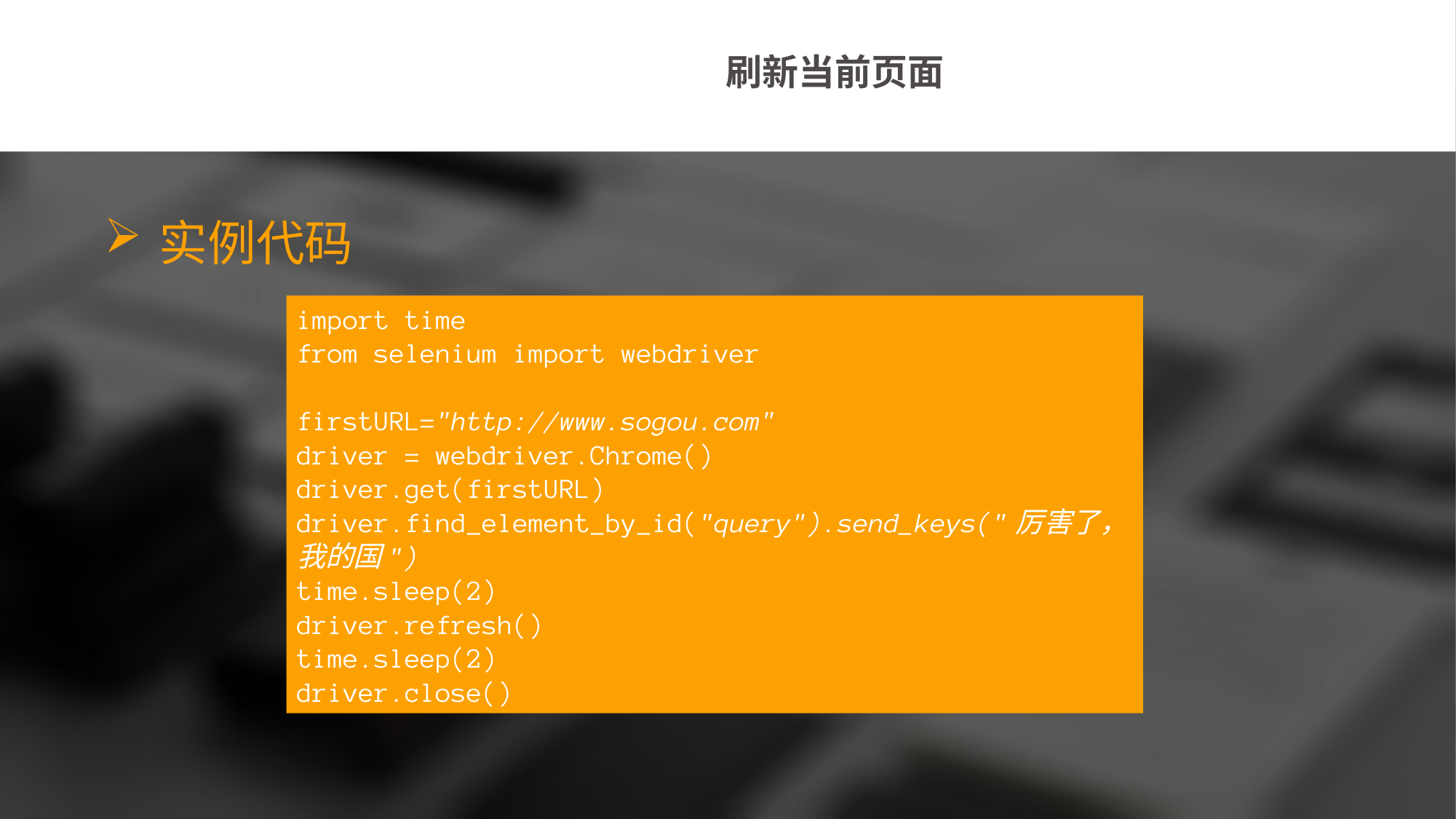

刷新当前页面
实例代码
import time
from selenium import webdriver

firstURL="http://www.sogou.com"
driver = webdriver.Chrome()
driver.get(firstURL)
driver.find_element_by_id("query").send_keys("厉害了，我的国")
time.sleep(2)
driver.refresh()
time.sleep(2)
driver.close()